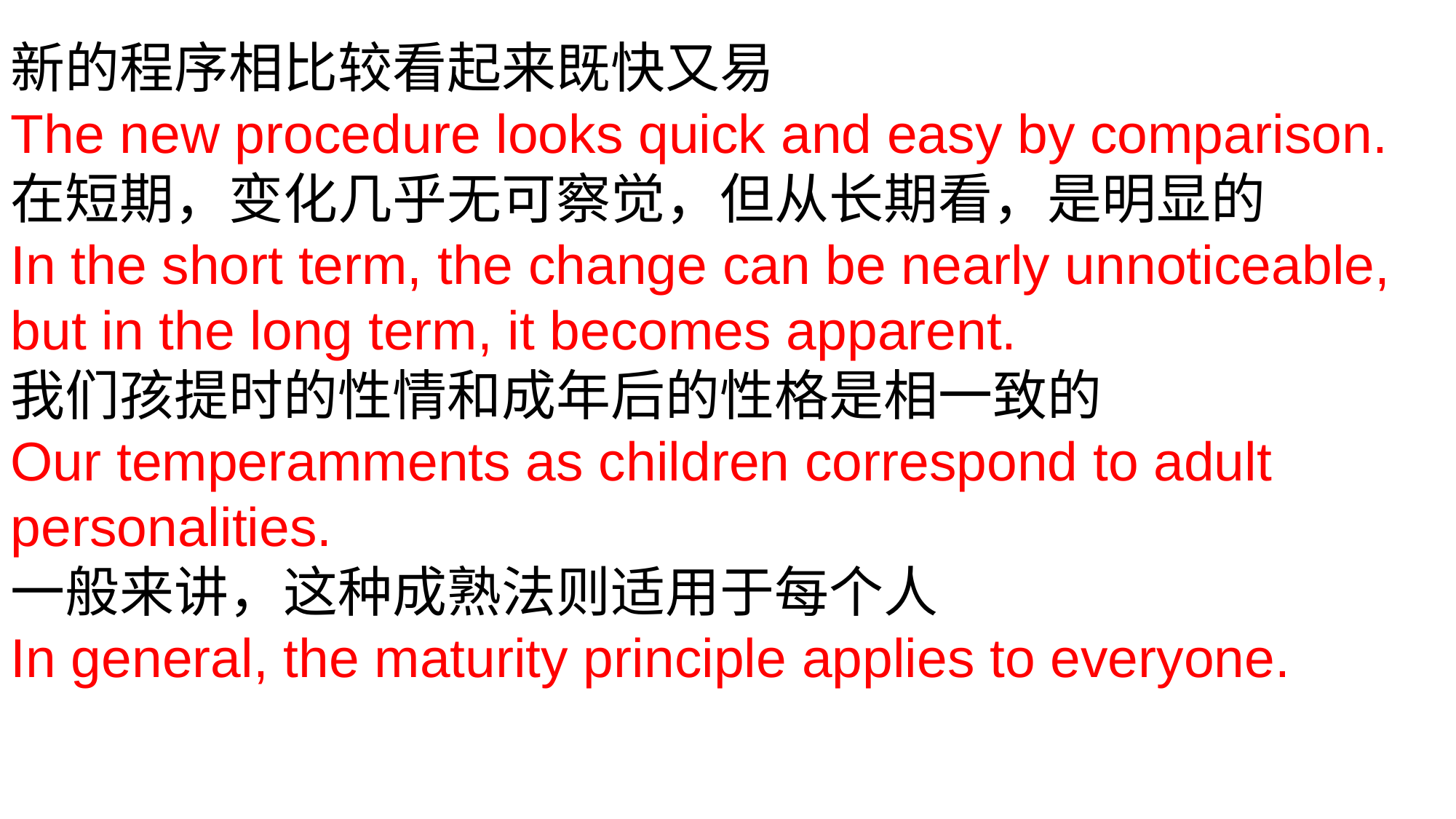

新的程序相比较看起来既快又易
The new procedure looks quick and easy by comparison.
在短期，变化几乎无可察觉，但从长期看，是明显的
In the short term, the change can be nearly unnoticeable, but in the long term, it becomes apparent.
我们孩提时的性情和成年后的性格是相一致的
Our temperamments as children correspond to adult personalities.
一般来讲，这种成熟法则适用于每个人
In general, the maturity principle applies to everyone.